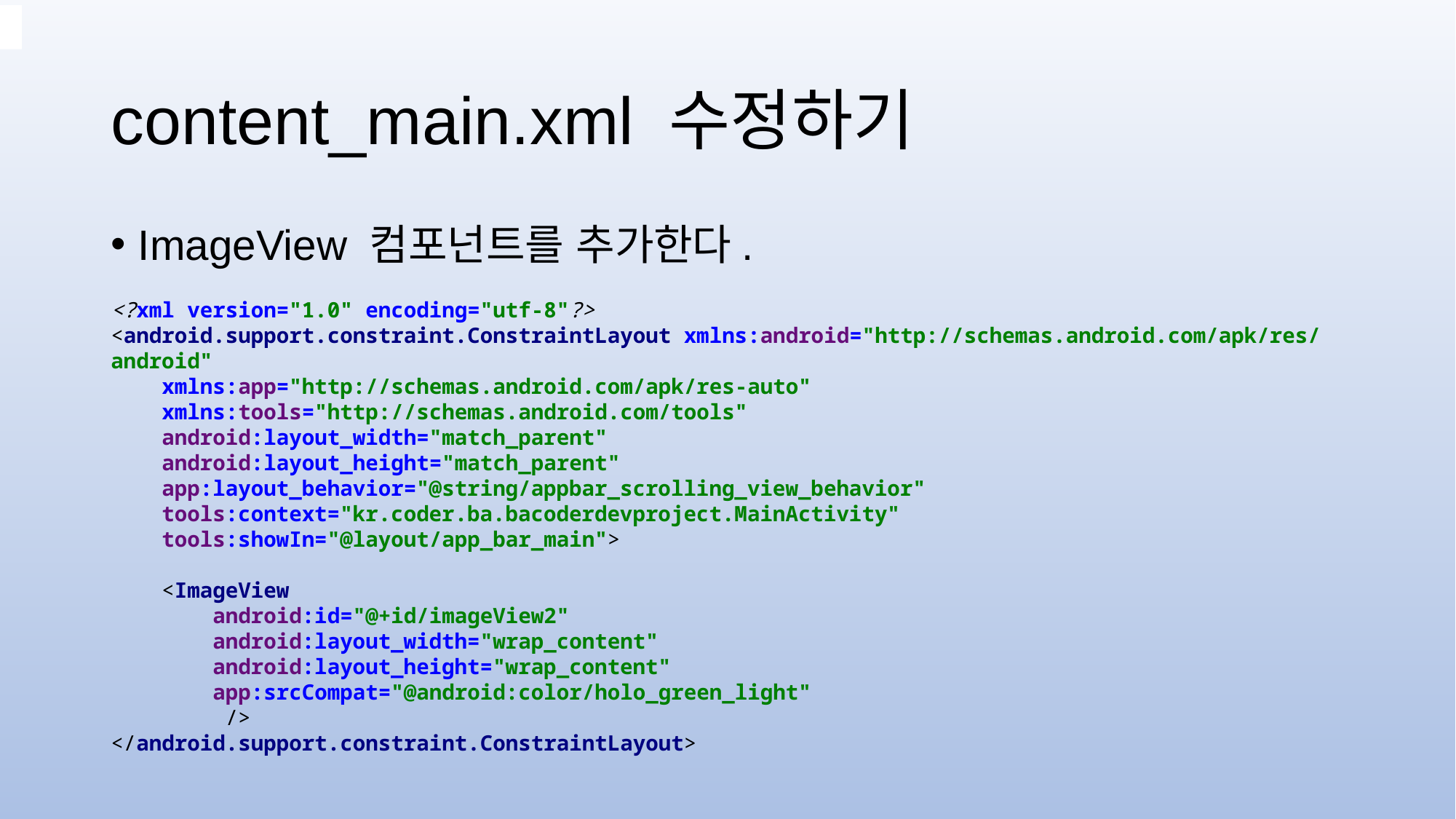

# content_main.xml 수정하기
ImageView 컴포넌트를 추가한다.
<?xml version="1.0" encoding="utf-8"?>
<android.support.constraint.ConstraintLayout xmlns:android="http://schemas.android.com/apk/res/android"
    xmlns:app="http://schemas.android.com/apk/res-auto"
    xmlns:tools="http://schemas.android.com/tools"
    android:layout_width="match_parent"
    android:layout_height="match_parent"
    app:layout_behavior="@string/appbar_scrolling_view_behavior"
    tools:context="kr.coder.ba.bacoderdevproject.MainActivity"
    tools:showIn="@layout/app_bar_main">
    <ImageView
        android:id="@+id/imageView2"
        android:layout_width="wrap_content"
        android:layout_height="wrap_content"
        app:srcCompat="@android:color/holo_green_light"
         />
</android.support.constraint.ConstraintLayout>